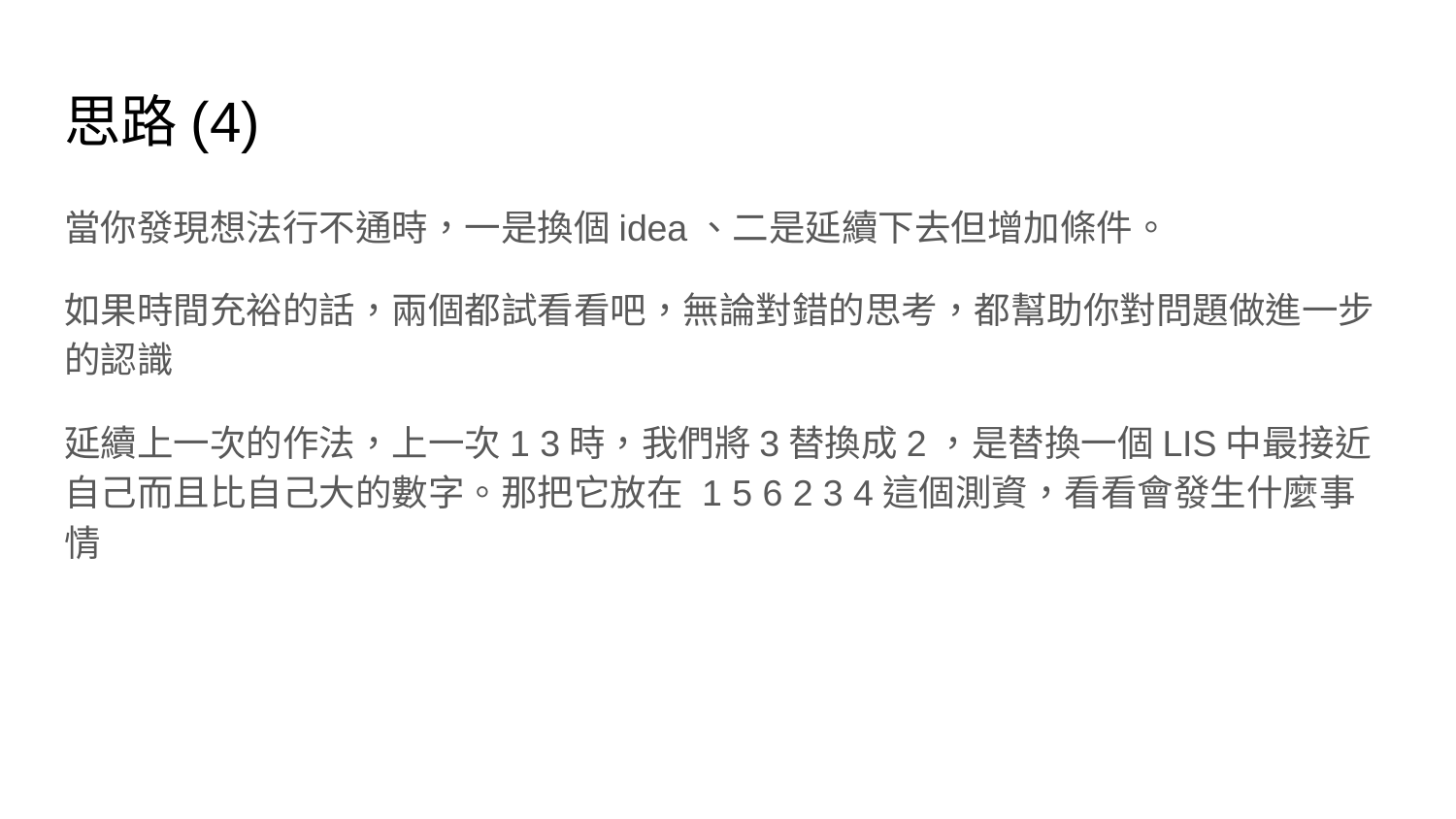

# 思路(4)
當你發現想法行不通時，一是換個idea、二是延續下去但增加條件。
如果時間充裕的話，兩個都試看看吧，無論對錯的思考，都幫助你對問題做進一步的認識
延續上一次的作法，上一次1 3時，我們將3替換成2，是替換一個LIS中最接近自己而且比自己大的數字。那把它放在 1 5 6 2 3 4這個測資，看看會發生什麼事情